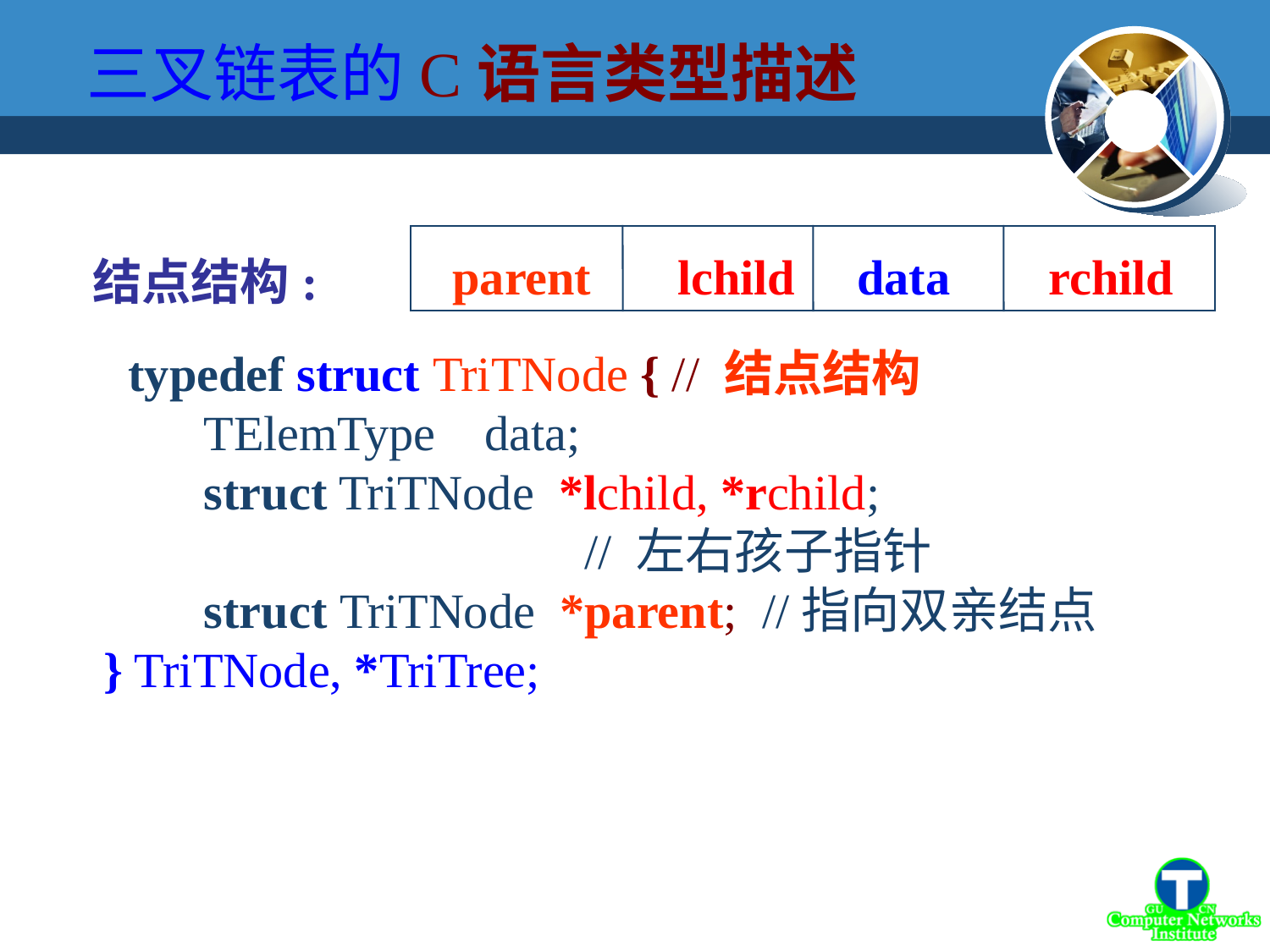

三叉链表的C语言类型描述

  parent       lchild     data        rchild
结点结构:
     typedef struct TriTNode { // 结点结构
      TElemType    data;
      struct TriTNode  *lchild, *rchild;
                                     // 左右孩子指针
      struct TriTNode  *parent;  //指向双亲结点
   } TriTNode, *TriTree;
43